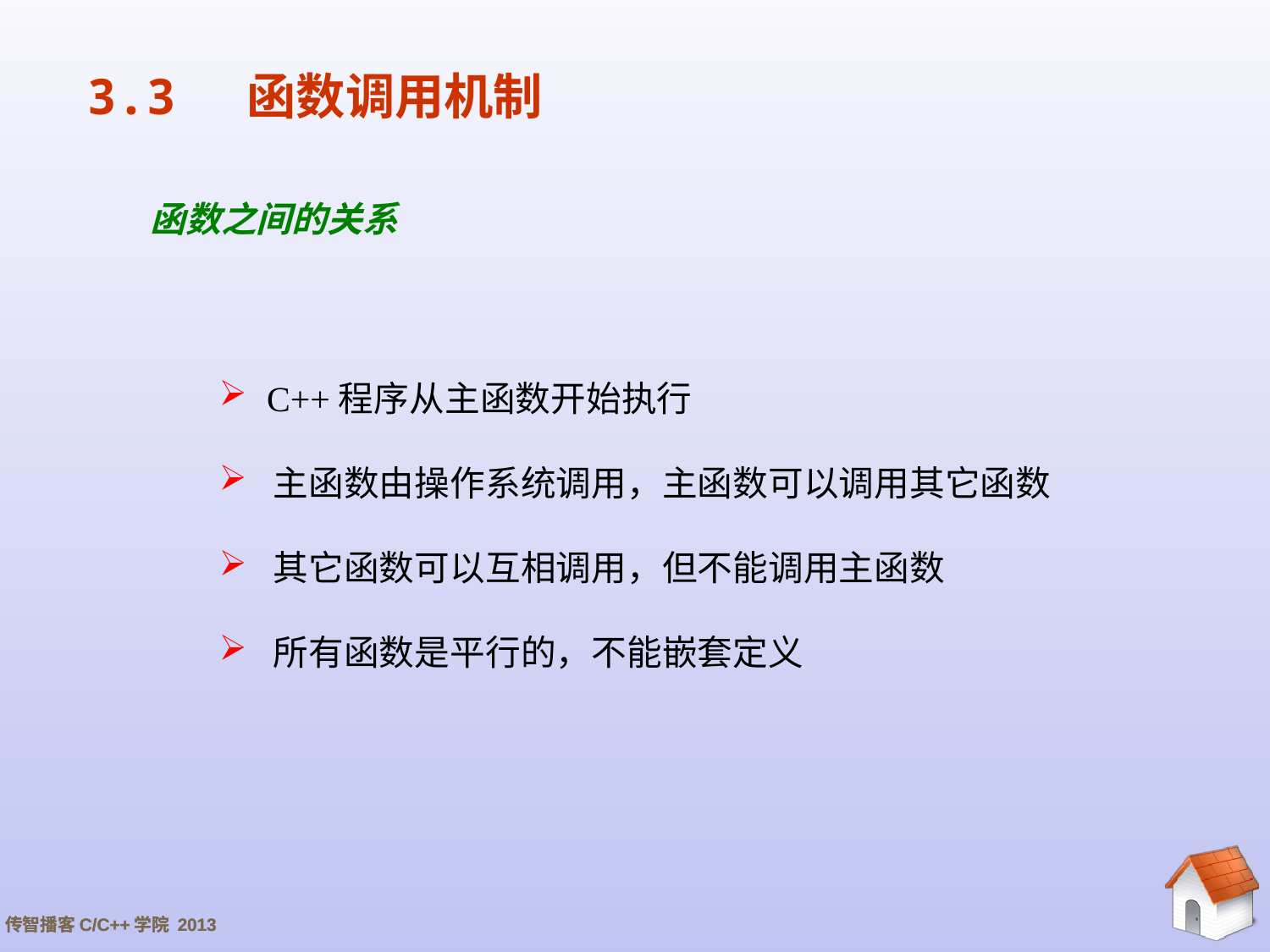

# 3.3  函数调用机制
函数之间的关系
  C++程序从主函数开始执行
  主函数由操作系统调用，主函数可以调用其它函数
  其它函数可以互相调用，但不能调用主函数
  所有函数是平行的，不能嵌套定义